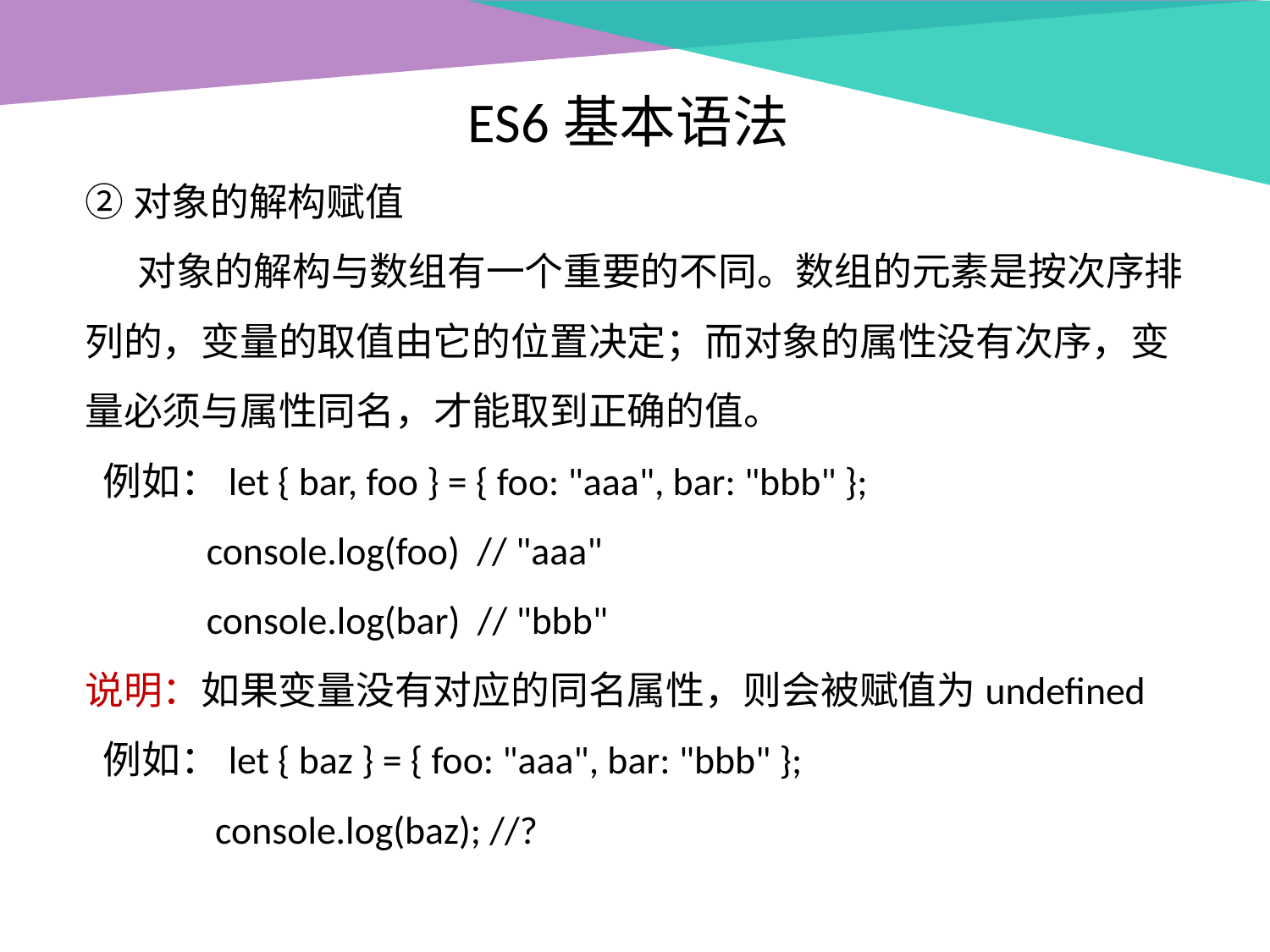

ES6基本语法
②对象的解构赋值
     对象的解构与数组有一个重要的不同。数组的元素是按次序排列的，变量的取值由它的位置决定；而对象的属性没有次序，变量必须与属性同名，才能取到正确的值。
 例如：let { bar, foo } = { foo: "aaa", bar: "bbb" };
              console.log(foo)  // "aaa"
              console.log(bar)  // "bbb"
说明：如果变量没有对应的同名属性，则会被赋值为undefined
 例如：let { baz } = { foo: "aaa", bar: "bbb" };
               console.log(baz); //?